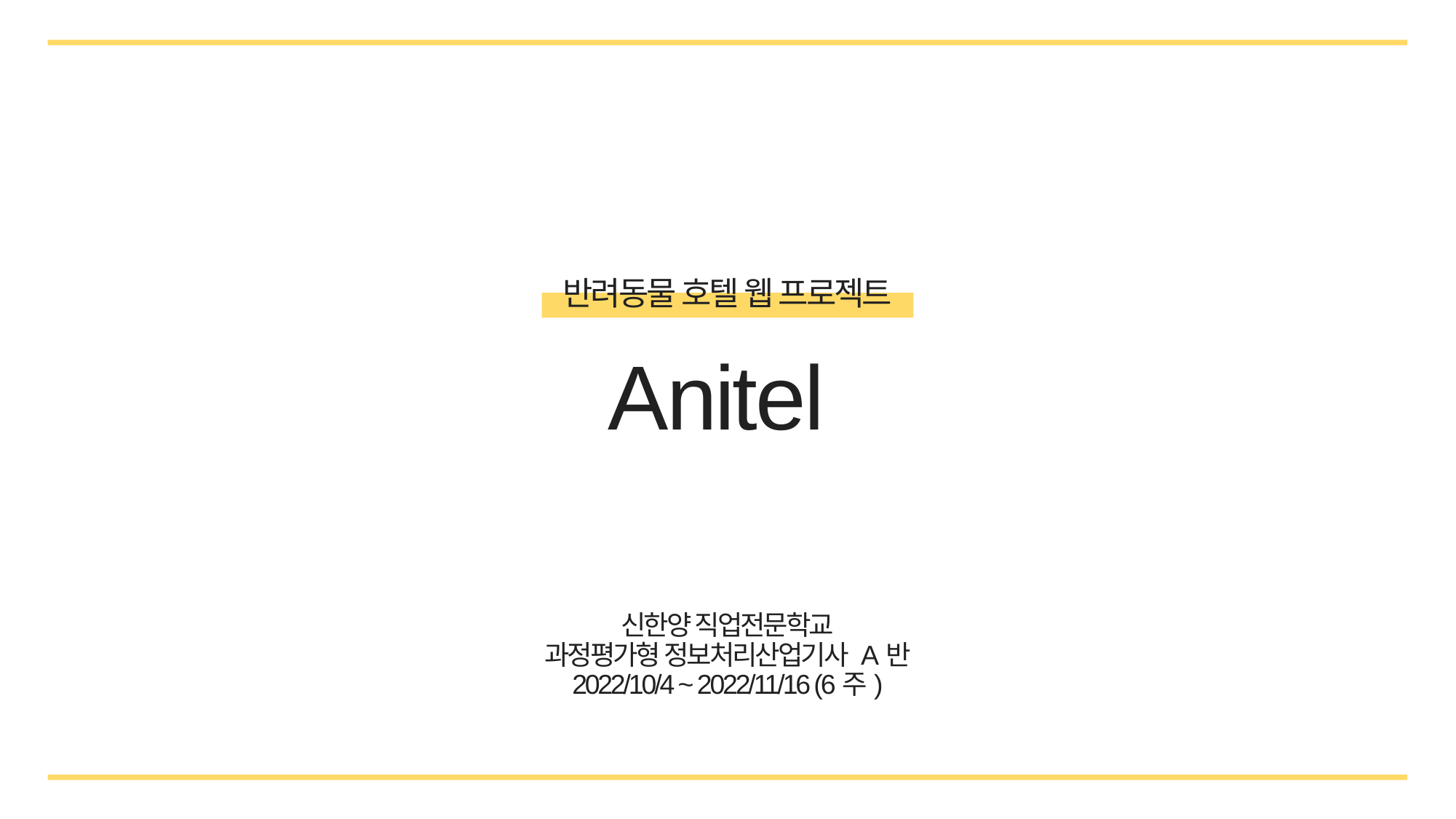

반려동물 호텔 웹 프로젝트

# Anitel
신한양 직업전문학교
과정평가형 정보처리산업기사 A반
2022/10/4 ~ 2022/11/16 (6주)